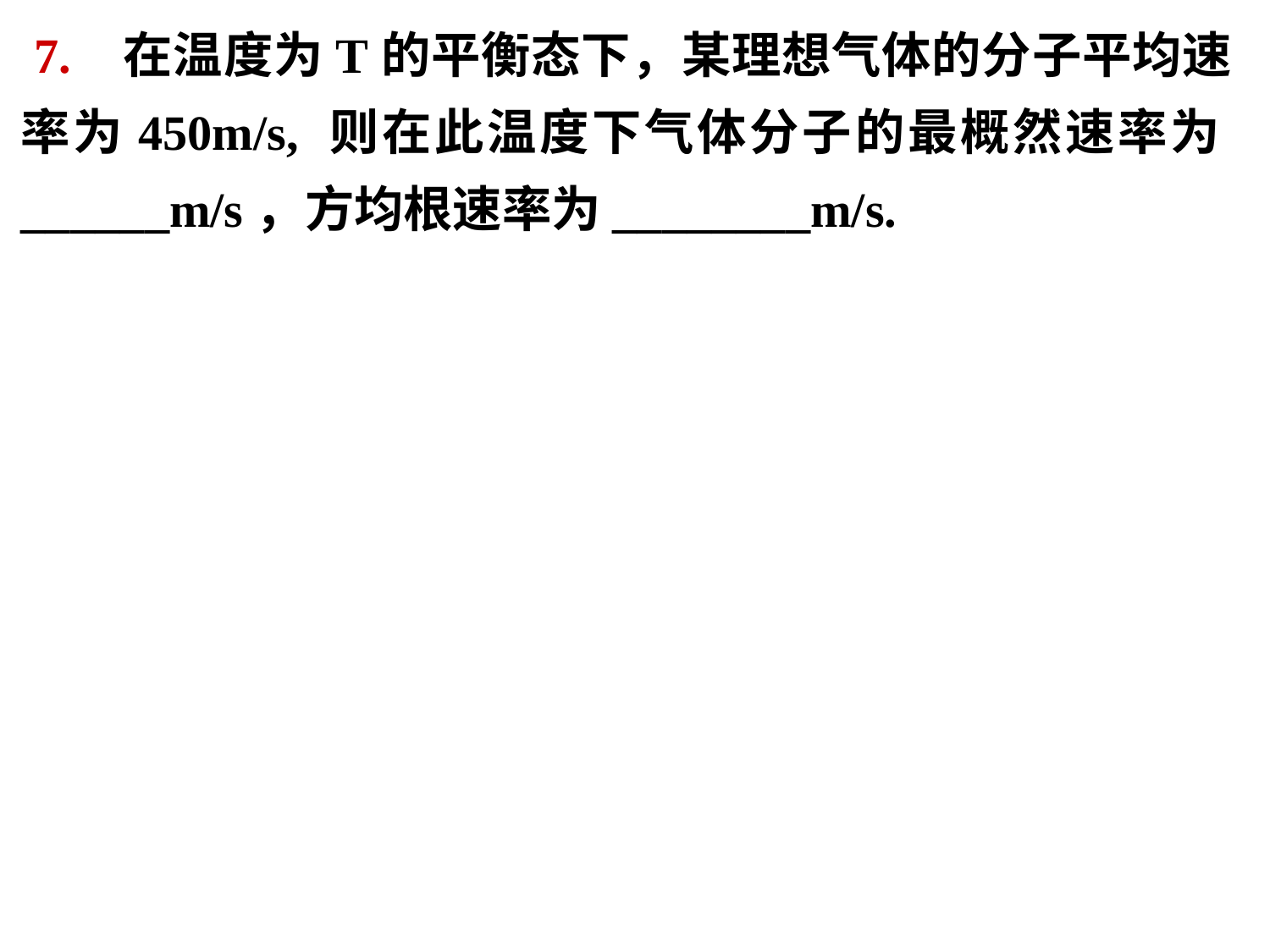

7.   在温度为T的平衡态下，某理想气体的分子平均速率为450m/s, 则在此温度下气体分子的最概然速率为______m/s，方均根速率为________m/s.